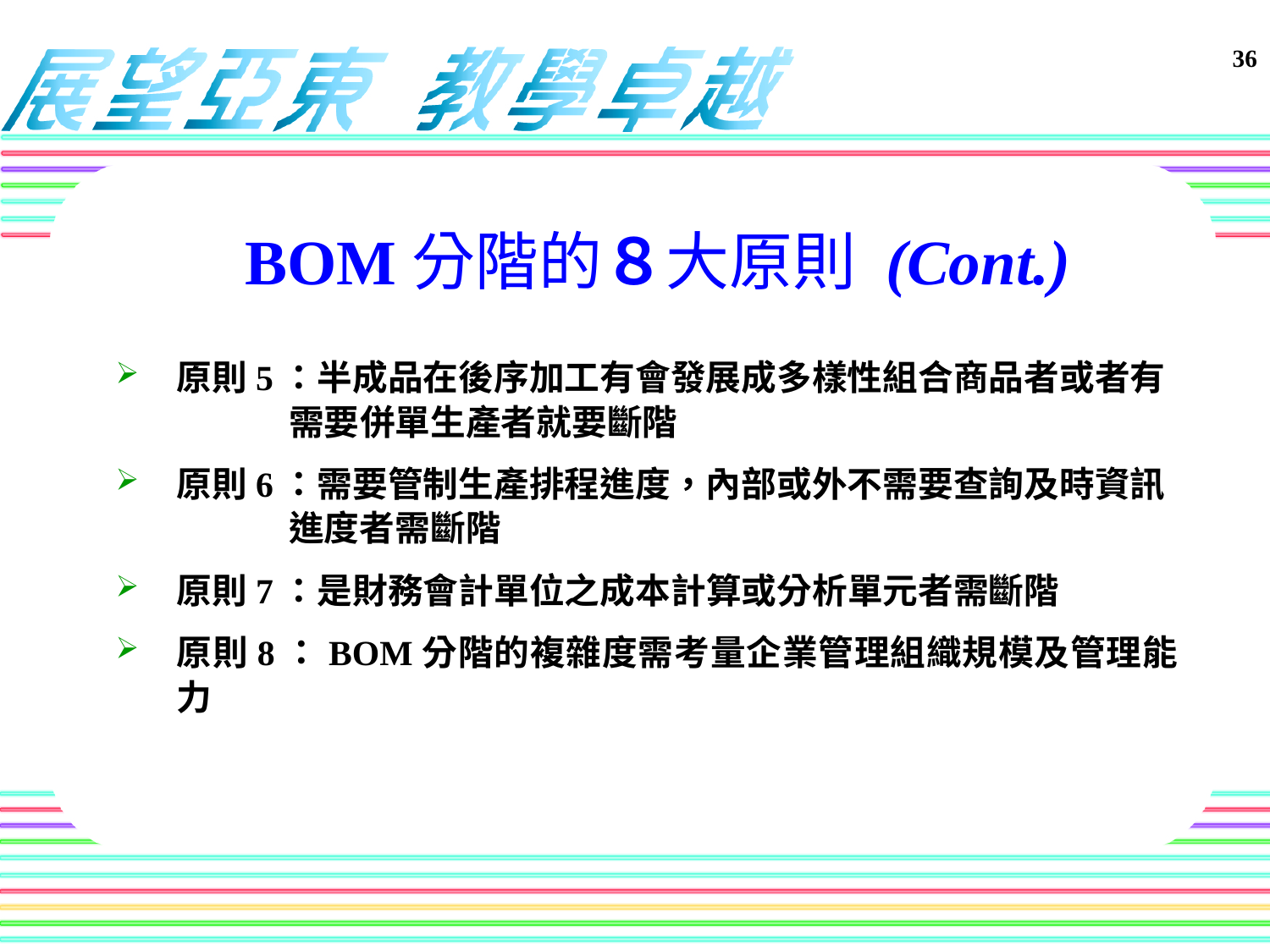

BOM分階的８大原則 (Cont.)
原則5：半成品在後序加工有會發展成多樣性組合商品者或者有
              需要併單生產者就要斷階
原則6：需要管制生產排程進度，內部或外不需要查詢及時資訊
              進度者需斷階
原則7：是財務會計單位之成本計算或分析單元者需斷階
原則8：BOM分階的複雜度需考量企業管理組織規模及管理能力